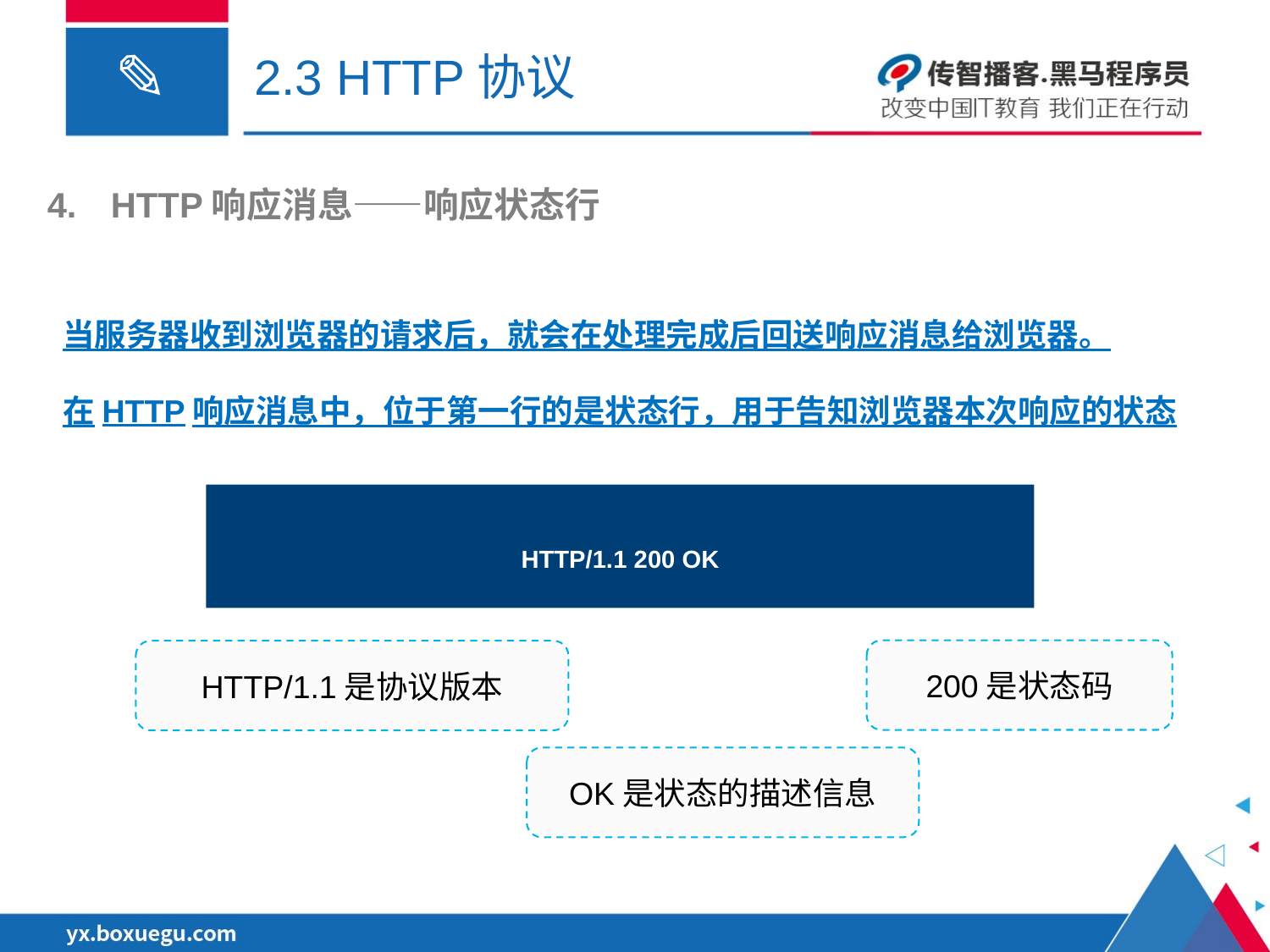

# 2.3 HTTP协议
HTTP响应消息——响应状态行
当服务器收到浏览器的请求后，就会在处理完成后回送响应消息给浏览器。
在HTTP响应消息中，位于第一行的是状态行，用于告知浏览器本次响应的状态

HTTP/1.1 200 OK
200是状态码
HTTP/1.1是协议版本
OK是状态的描述信息